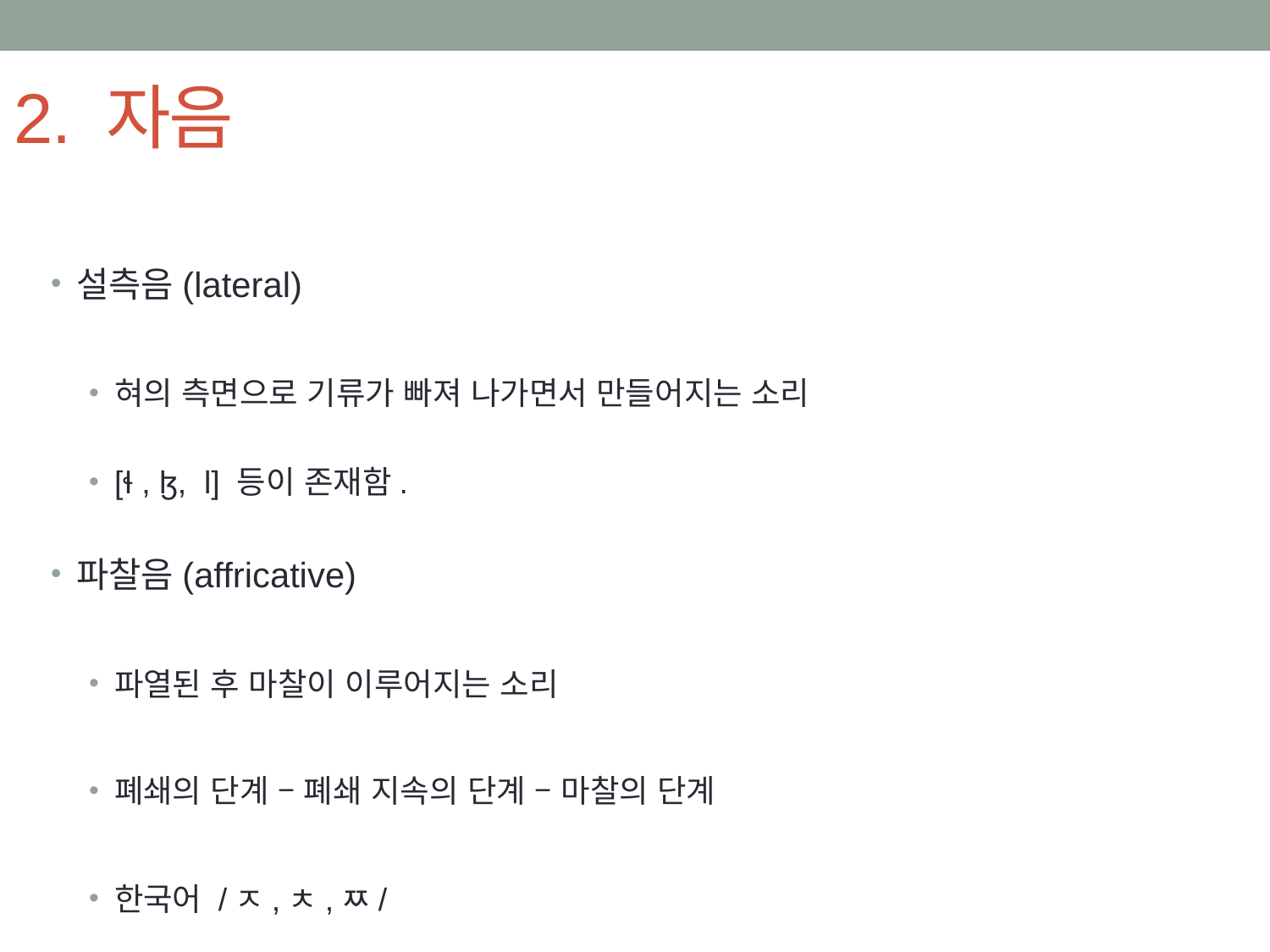

# 2. 자음

설측음(lateral)

혀의 측면으로 기류가 빠져 나가면서 만들어지는 소리

[ɬ , ɮ,  l] 등이 존재함.

파찰음(affricative)

파열된 후 마찰이 이루어지는 소리

폐쇄의 단계 – 폐쇄 지속의 단계 – 마찰의 단계

한국어 /ㅈ,ㅊ,ㅉ/